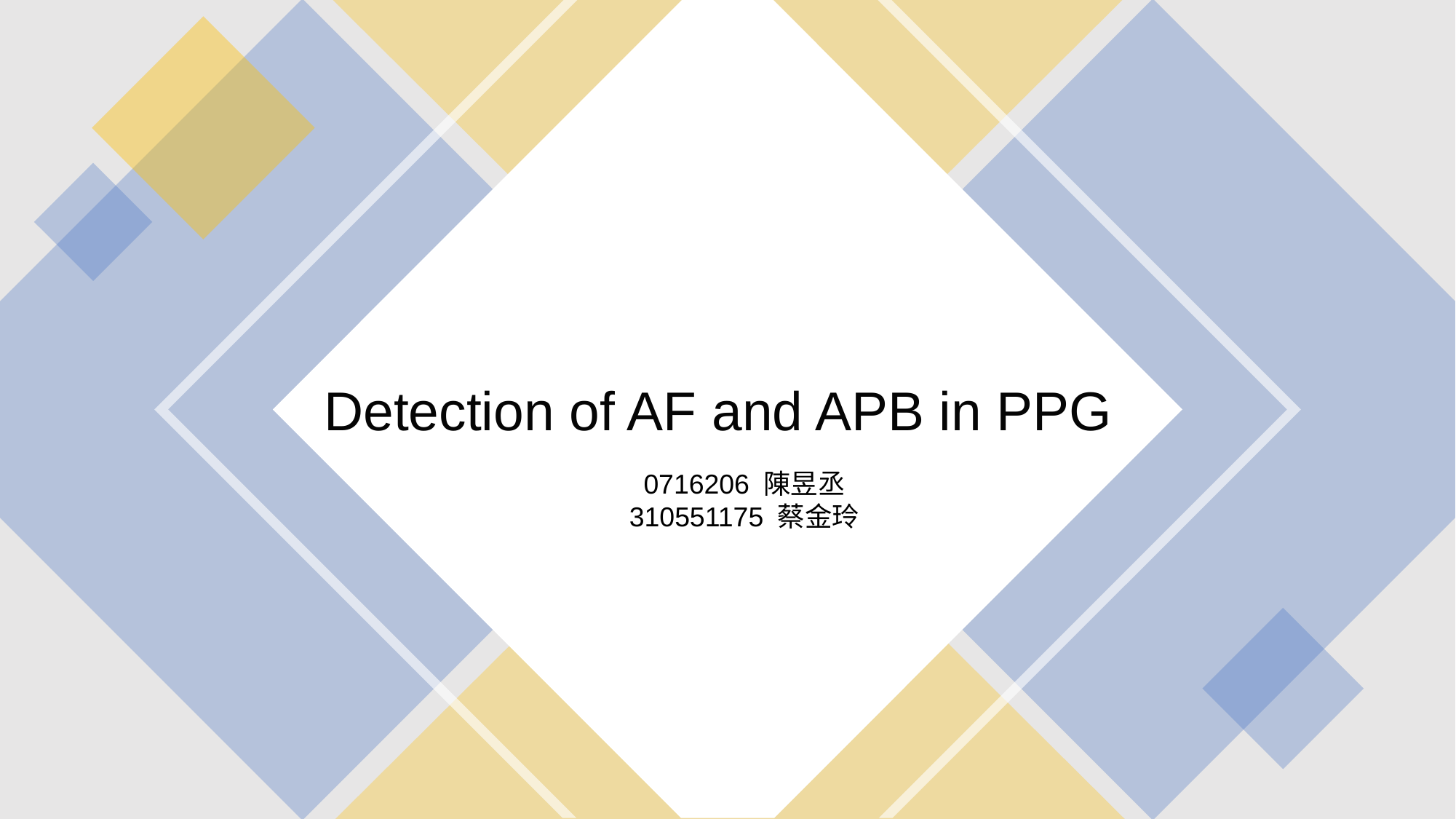

Detection of AF and APB in PPG

0716206 陳昱丞
310551175 蔡金玲